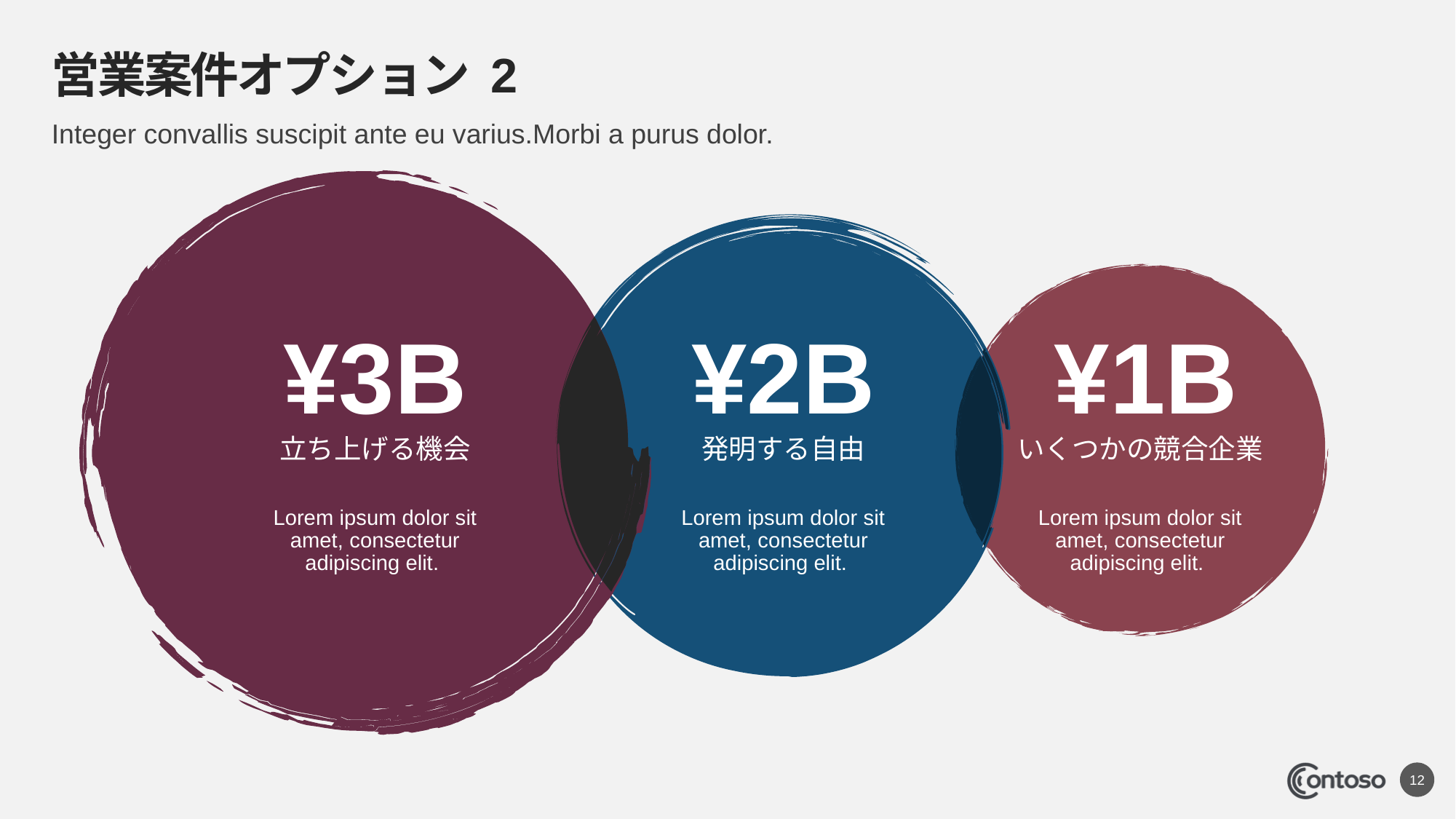

# 営業案件オプション 2
Integer convallis suscipit ante eu varius.Morbi a purus dolor.
立ち上げる機会
発明する自由
¥3B
¥2B
¥1B
いくつかの競合企業
Lorem ipsum dolor sit amet, consectetur adipiscing elit.
Lorem ipsum dolor sit amet, consectetur adipiscing elit.
Lorem ipsum dolor sit amet, consectetur adipiscing elit.
12